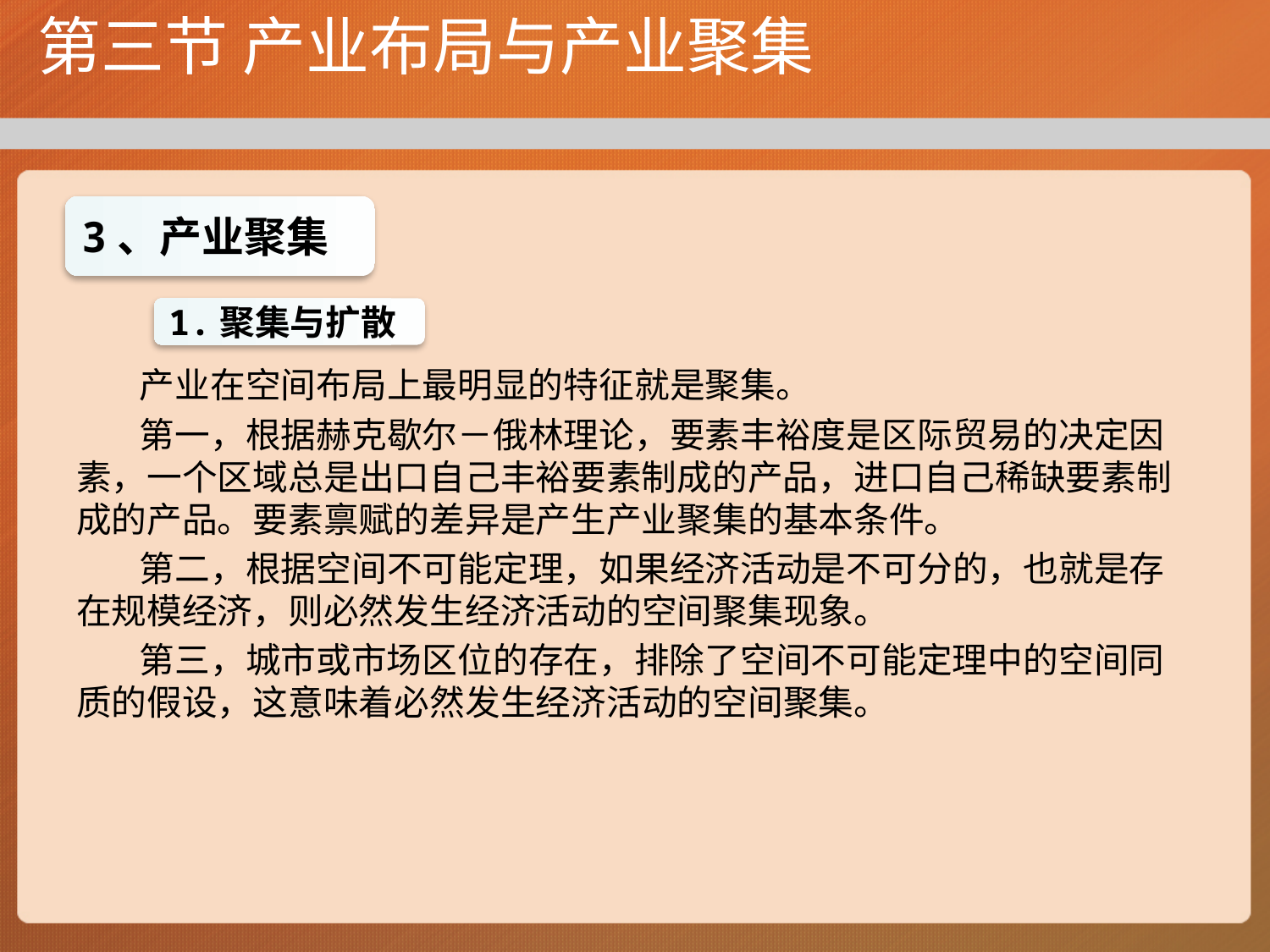

# 第三节 产业布局与产业聚集

       产业在空间布局上最明显的特征就是聚集。
       第一，根据赫克歇尔－俄林理论，要素丰裕度是区际贸易的决定因素，一个区域总是出口自己丰裕要素制成的产品，进口自己稀缺要素制成的产品。要素禀赋的差异是产生产业聚集的基本条件。
       第二，根据空间不可能定理，如果经济活动是不可分的，也就是存在规模经济，则必然发生经济活动的空间聚集现象。
       第三，城市或市场区位的存在，排除了空间不可能定理中的空间同质的假设，这意味着必然发生经济活动的空间聚集。
3、产业聚集
1.聚集与扩散